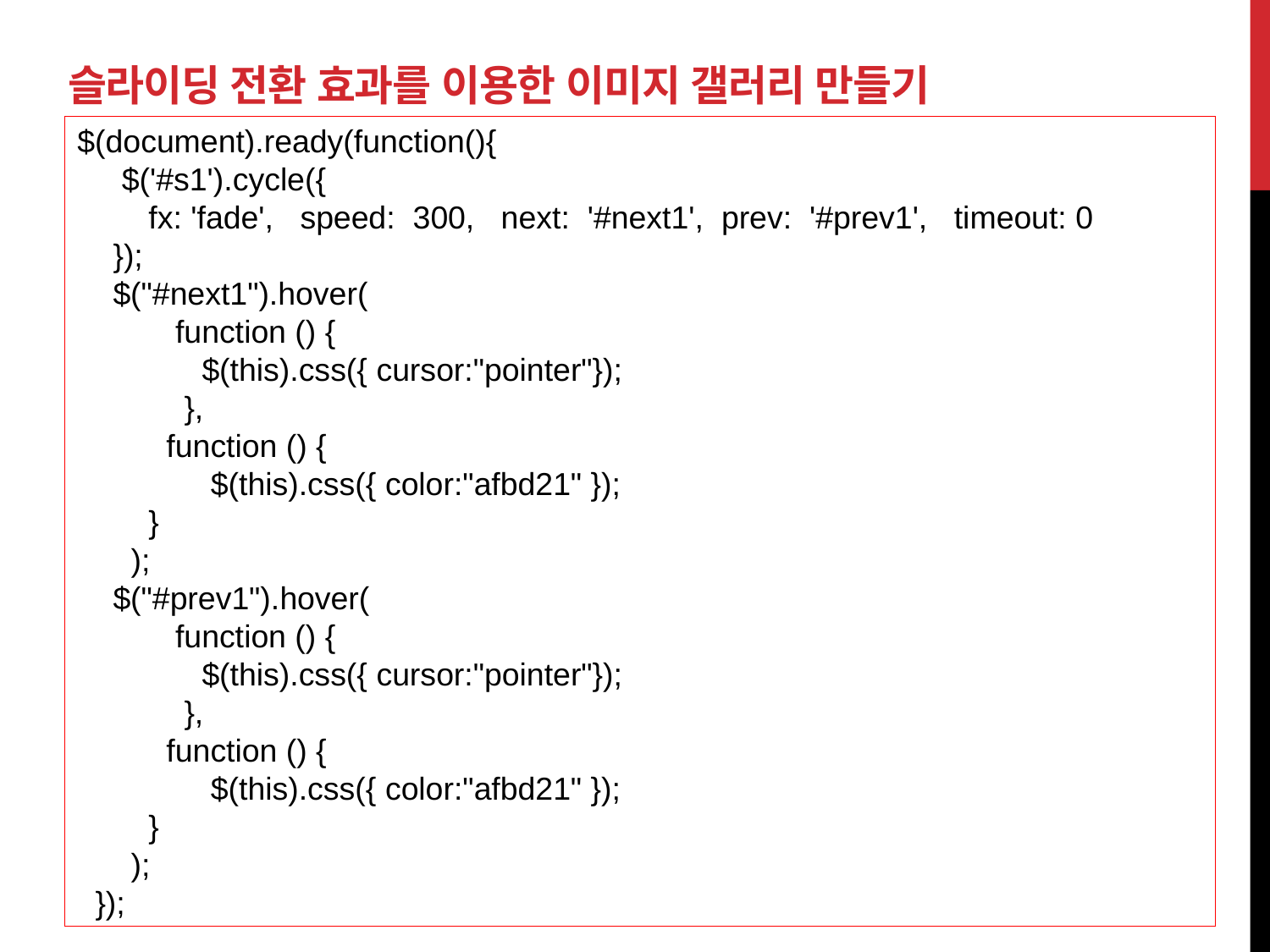

# 슬라이딩 전환 효과를 이용한 이미지 갤러리 만들기

$(document).ready(function(){
     $('#s1').cycle({
        fx: 'fade',   speed:  300,   next:  '#next1',  prev:  '#prev1',   timeout: 0
    });
    $("#next1").hover(
           function () {
              $(this).css({ cursor:"pointer"});
            },
          function () {
               $(this).css({ color:"afbd21" });
        }
      );
    $("#prev1").hover(
           function () {
              $(this).css({ cursor:"pointer"});
            },
          function () {
               $(this).css({ color:"afbd21" });
        }
      );
  });